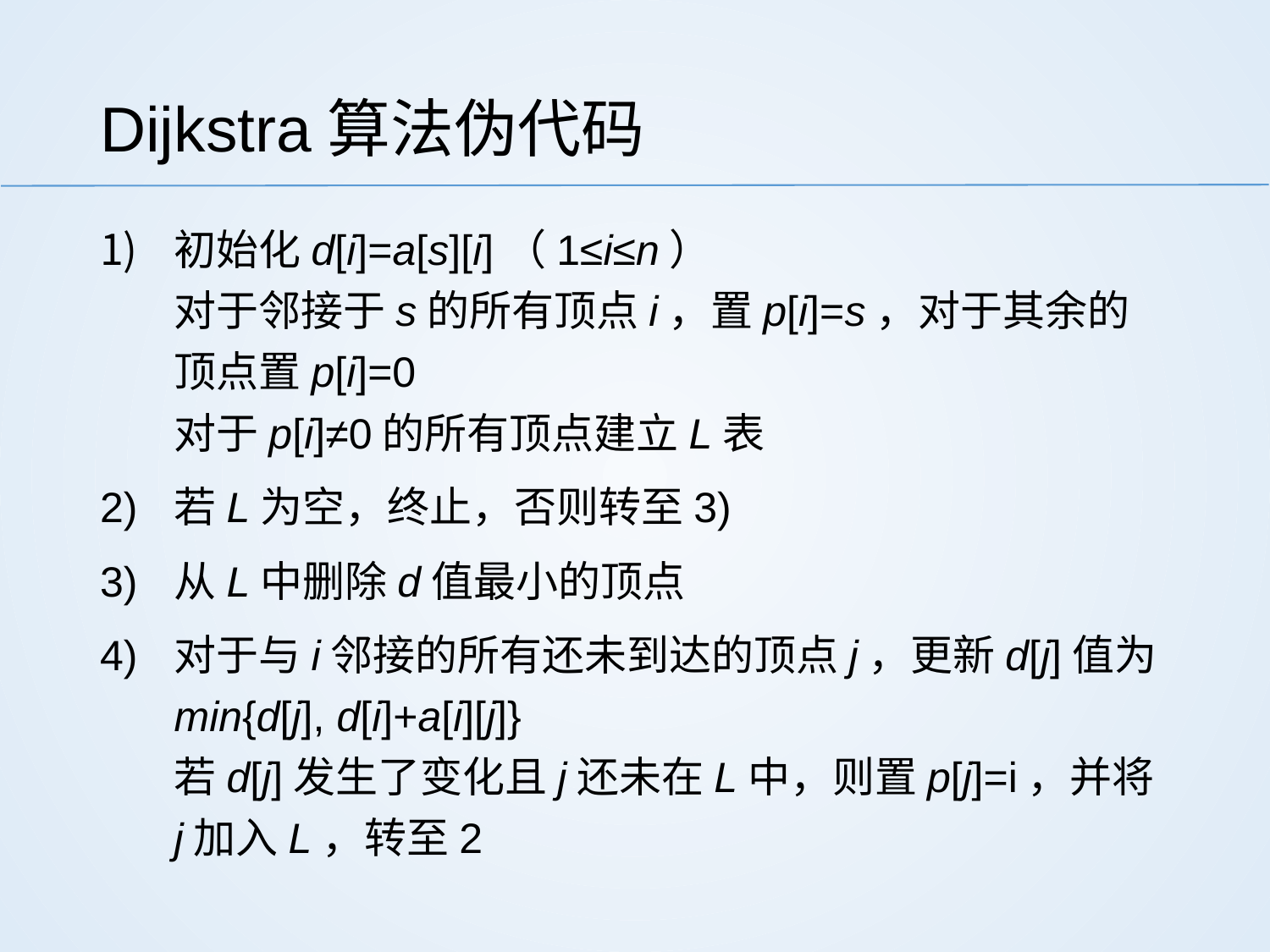

# Dijkstra算法伪代码
初始化d[i]=a[s][i]（1≤i≤n）
对于邻接于s的所有顶点i，置p[i]=s，对于其余的顶点置p[i]=0
对于p[i]≠0的所有顶点建立L表
若L为空，终止，否则转至3)
从L中删除d值最小的顶点
对于与i邻接的所有还未到达的顶点j，更新d[j]值为min{d[j], d[i]+a[i][j]}
若d[j]发生了变化且j还未在L中，则置p[j]=i，并将j加入L，转至2
141